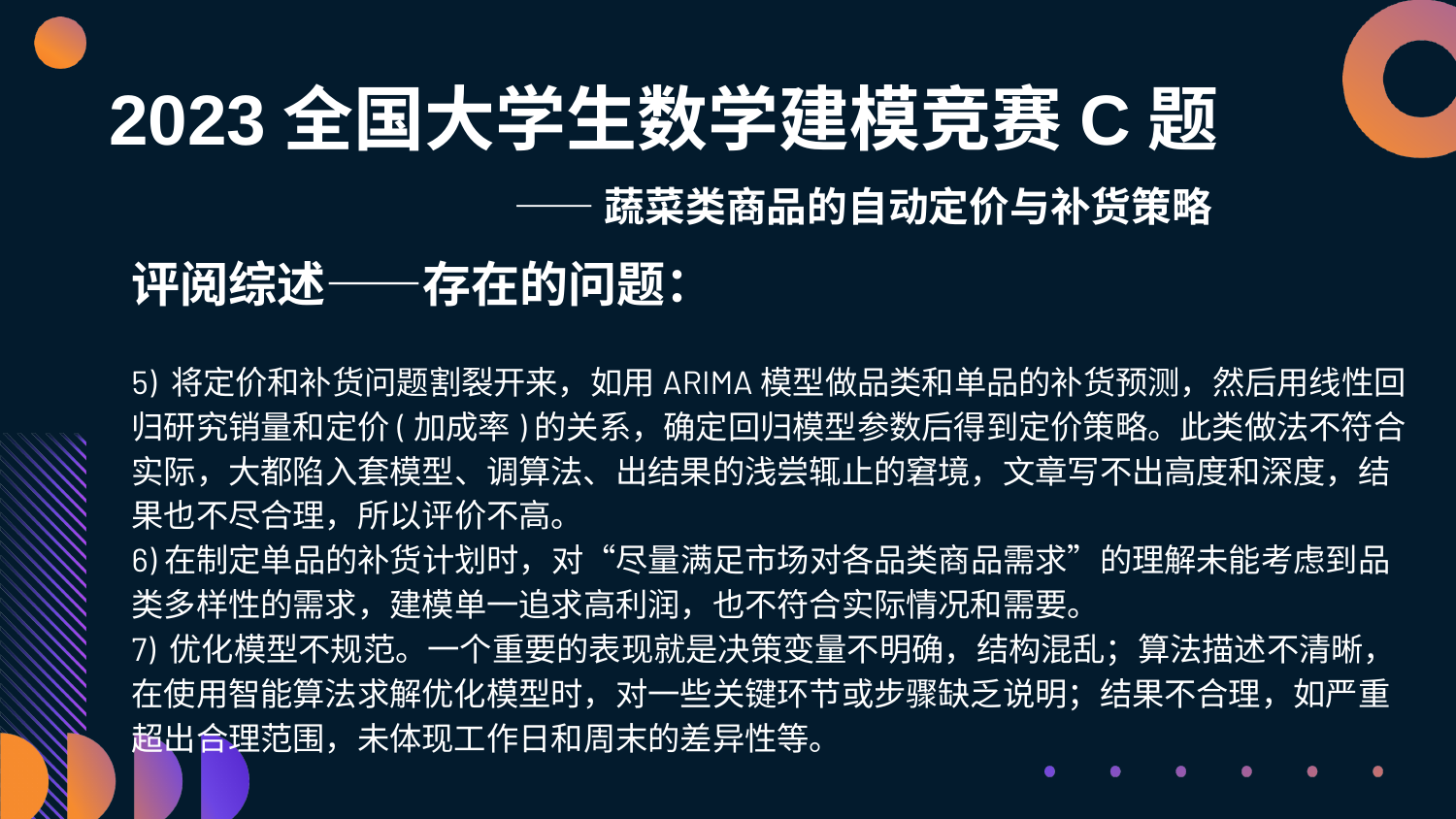

# 2023全国大学生数学建模竞赛C题
——蔬菜类商品的自动定价与补货策略
评阅综述——存在的问题：

5) 将定价和补货问题割裂开来，如用ARIMA模型做品类和单品的补货预测，然后用线性回归研究销量和定价(加成率)的关系，确定回归模型参数后得到定价策略。此类做法不符合实际，大都陷入套模型、调算法、出结果的浅尝辄止的窘境，文章写不出高度和深度，结果也不尽合理，所以评价不高。
6)在制定单品的补货计划时，对“尽量满足市场对各品类商品需求”的理解未能考虑到品类多样性的需求，建模单一追求高利润，也不符合实际情况和需要。
7) 优化模型不规范。一个重要的表现就是决策变量不明确，结构混乱；算法描述不清晰，在使用智能算法求解优化模型时，对一些关键环节或步骤缺乏说明；结果不合理，如严重超出合理范围，未体现工作日和周末的差异性等。